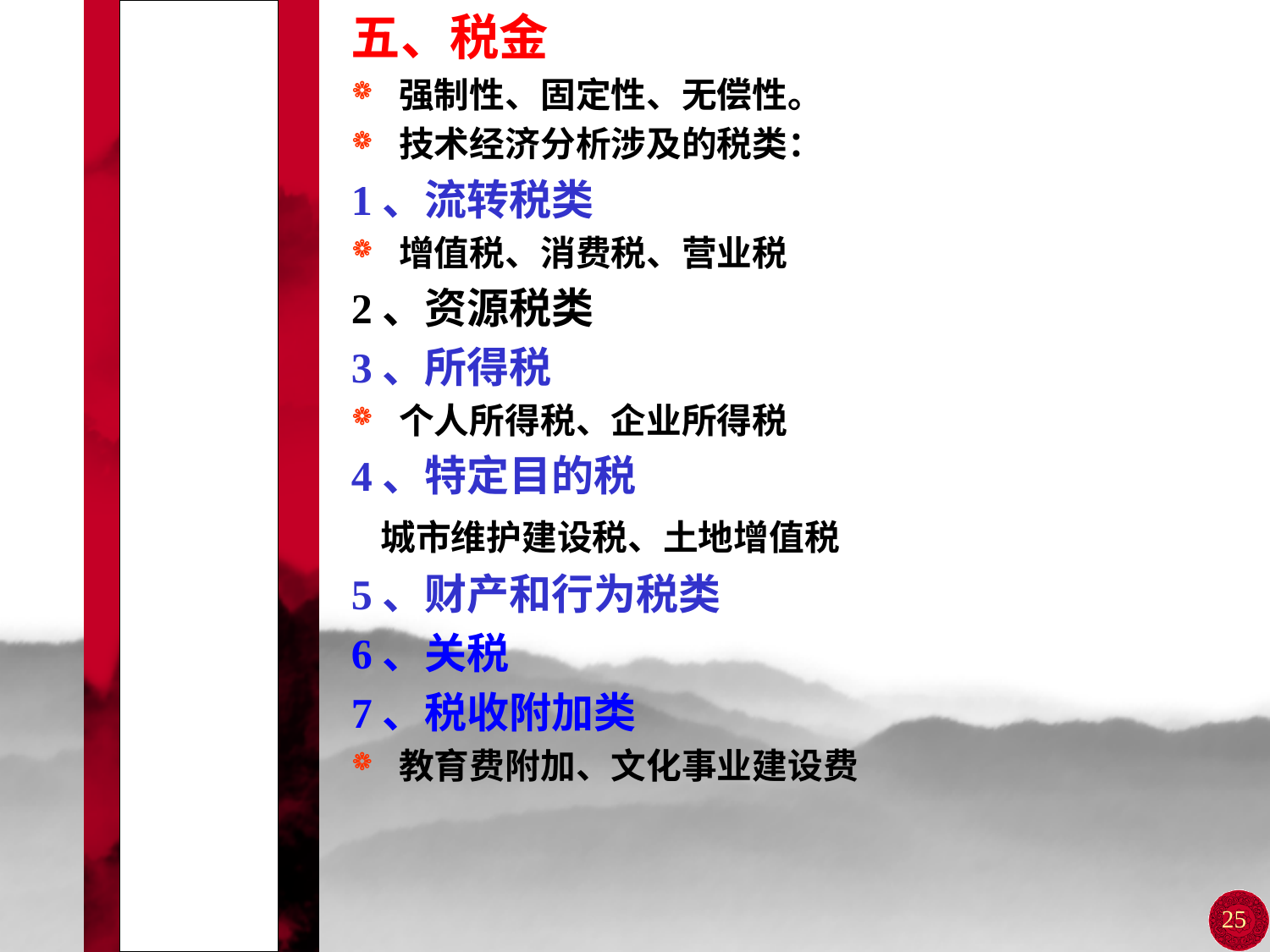

# 第一节    经济效益的基本要素
五、税金
强制性、固定性、无偿性。
技术经济分析涉及的税类：
1、流转税类
增值税、消费税、营业税
2、资源税类
3、所得税
个人所得税、企业所得税
4、特定目的税
  城市维护建设税、土地增值税
5、财产和行为税类
6、关税
7、税收附加类
教育费附加、文化事业建设费

25